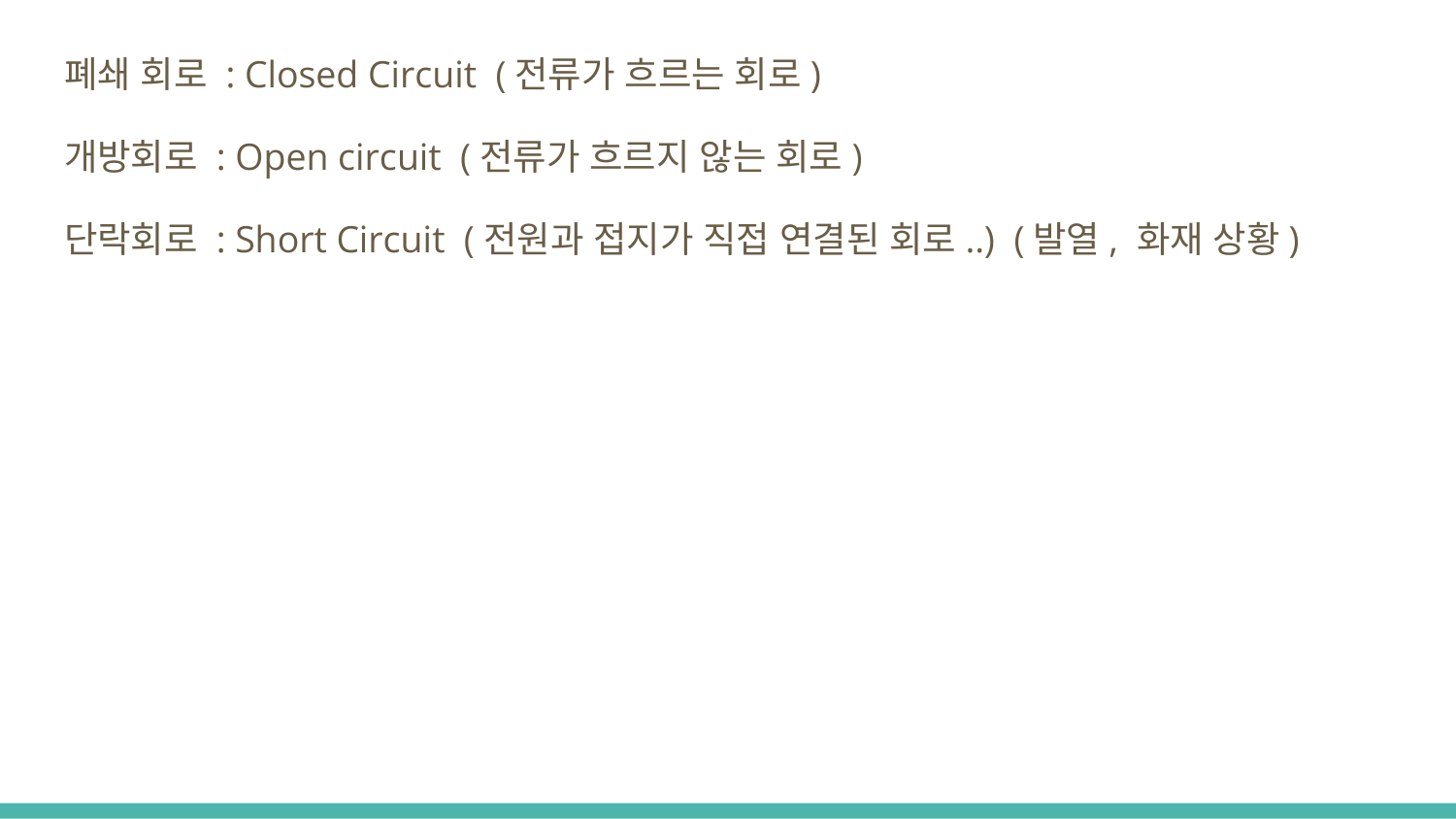

폐쇄 회로 : Closed Circuit  (전류가 흐르는 회로)
개방회로 : Open circuit  (전류가 흐르지 않는 회로)
단락회로 : Short Circuit  (전원과 접지가 직접 연결된 회로..)  (발열, 화재 상황)